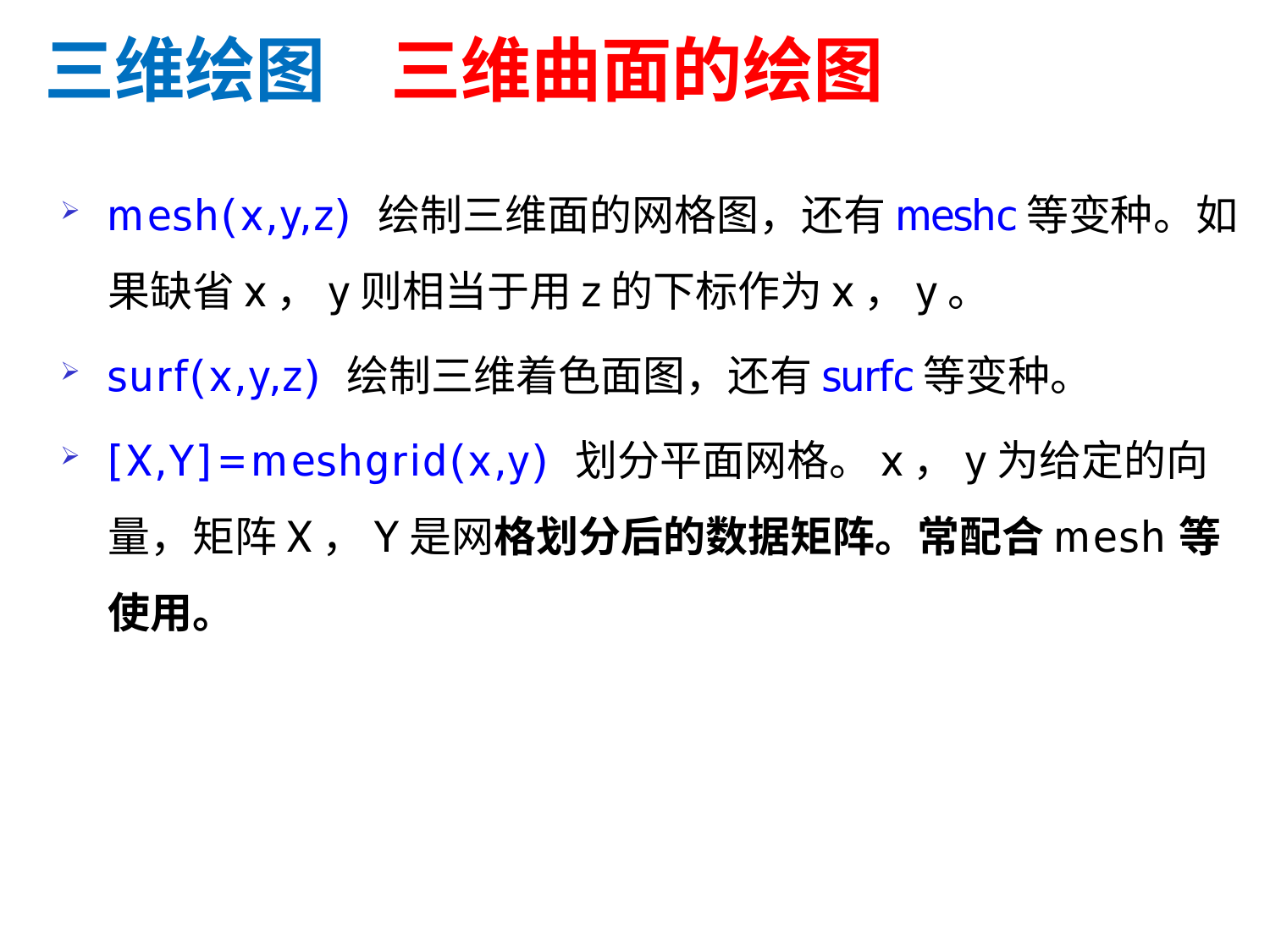

三维绘图    三维曲面的绘图
mesh(x,y,z) 绘制三维面的网格图，还有meshc等变种。如果缺省x，y则相当于用z的下标作为x，y。
surf(x,y,z) 绘制三维着色面图，还有surfc等变种。
[X,Y]=meshgrid(x,y) 划分平面网格。x，y为给定的向量，矩阵X，Y是网格划分后的数据矩阵。常配合mesh等使用。
51